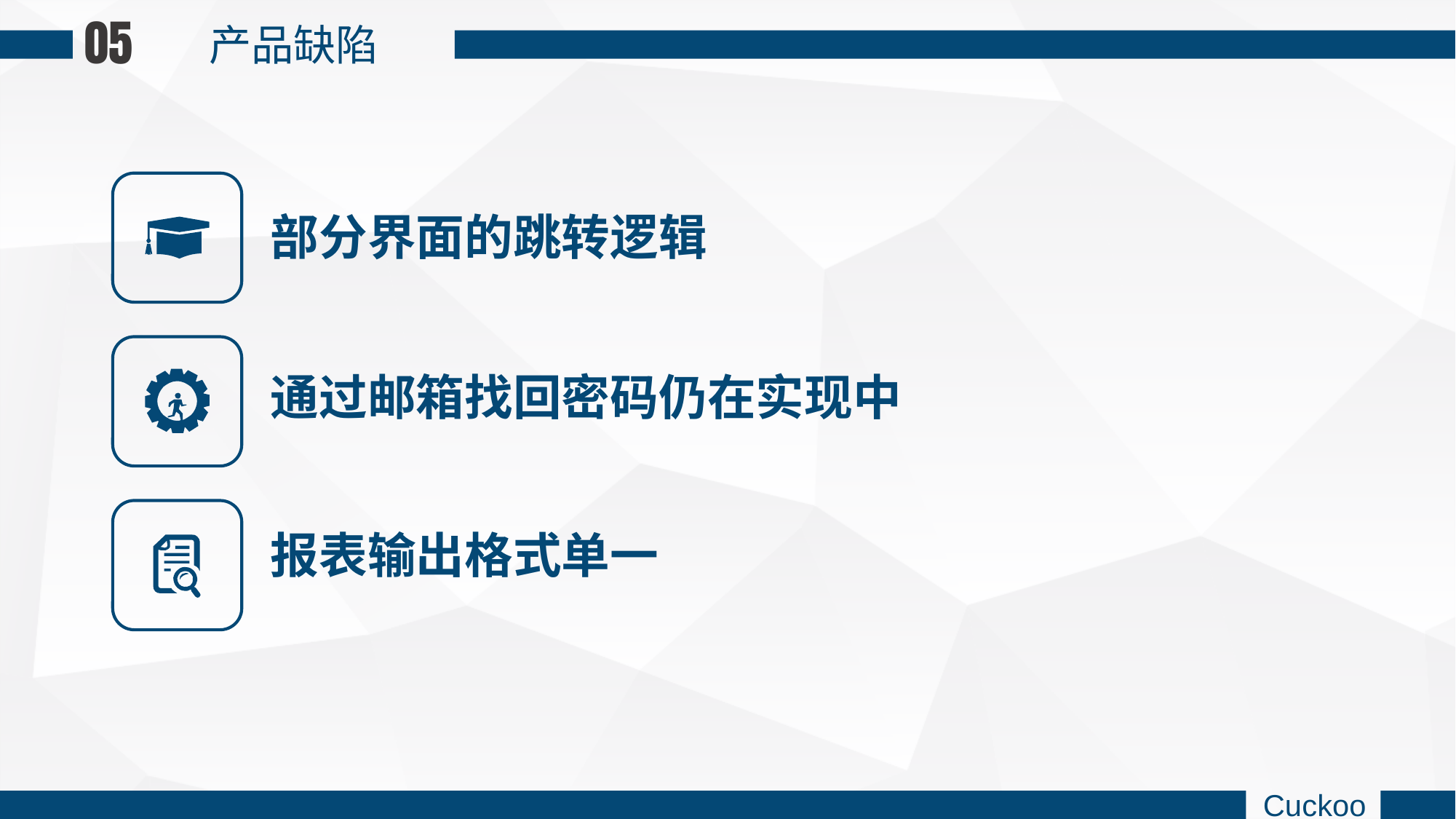

05
产品缺陷

部分界面的跳转逻辑

通过邮箱找回密码仍在实现中

报表输出格式单一

Cuckoo